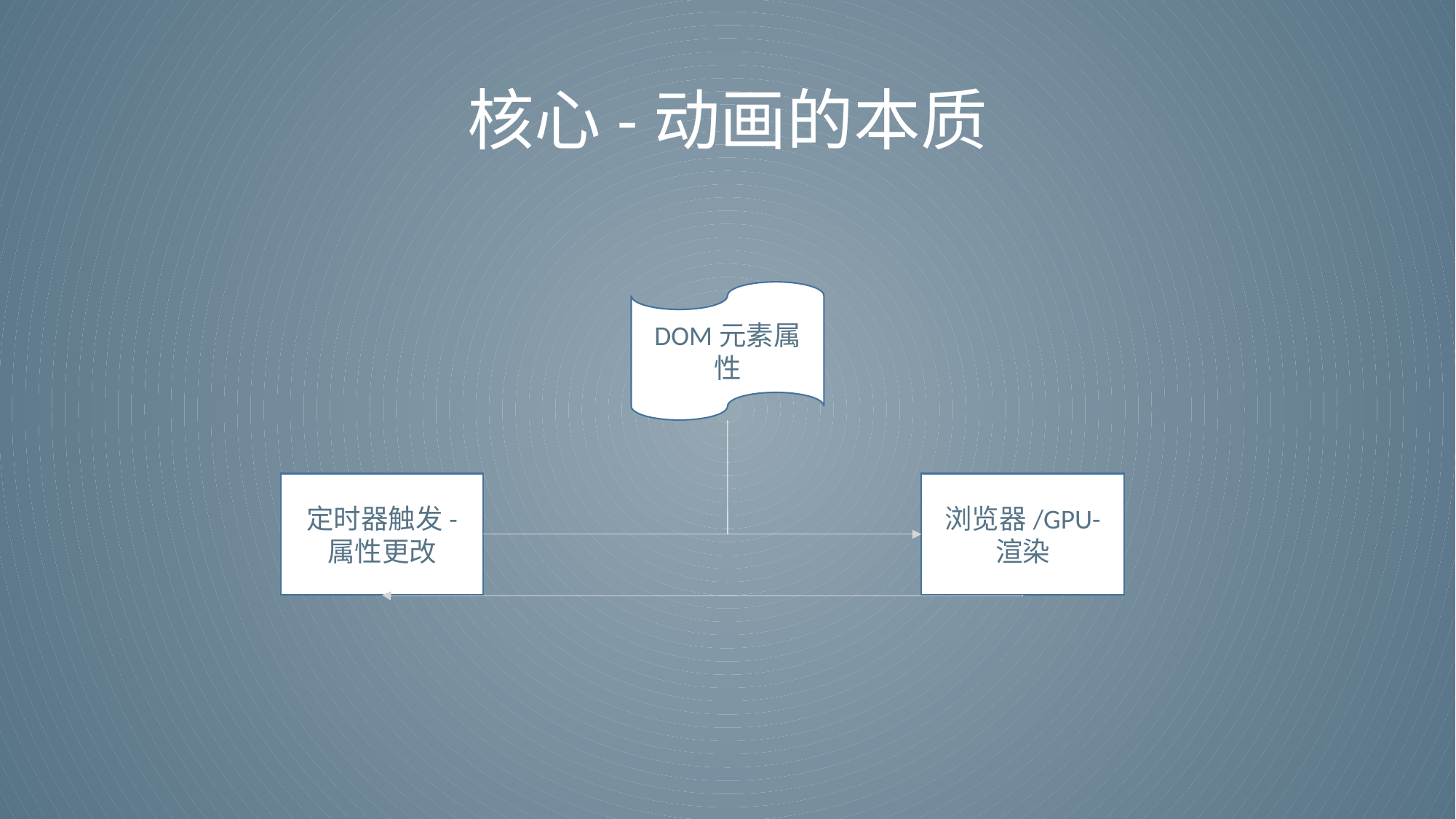

# 核心-动画的本质

DOM元素属性
定时器触发-
属性更改
浏览器/GPU-
渲染